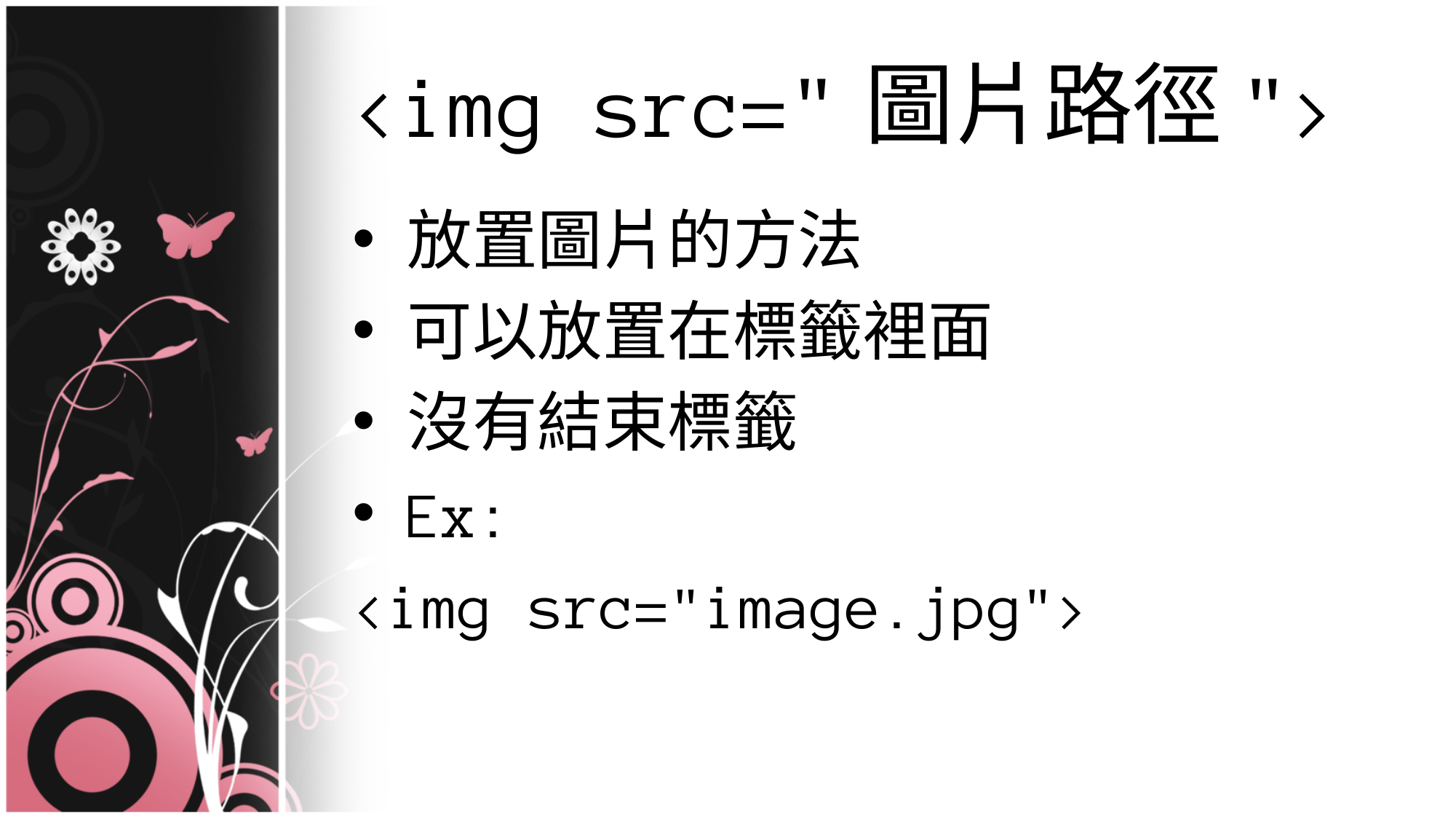

# <img src="圖片路徑">
放置圖片的方法
可以放置在標籤裡面
沒有結束標籤
Ex:
<img src="image.jpg">